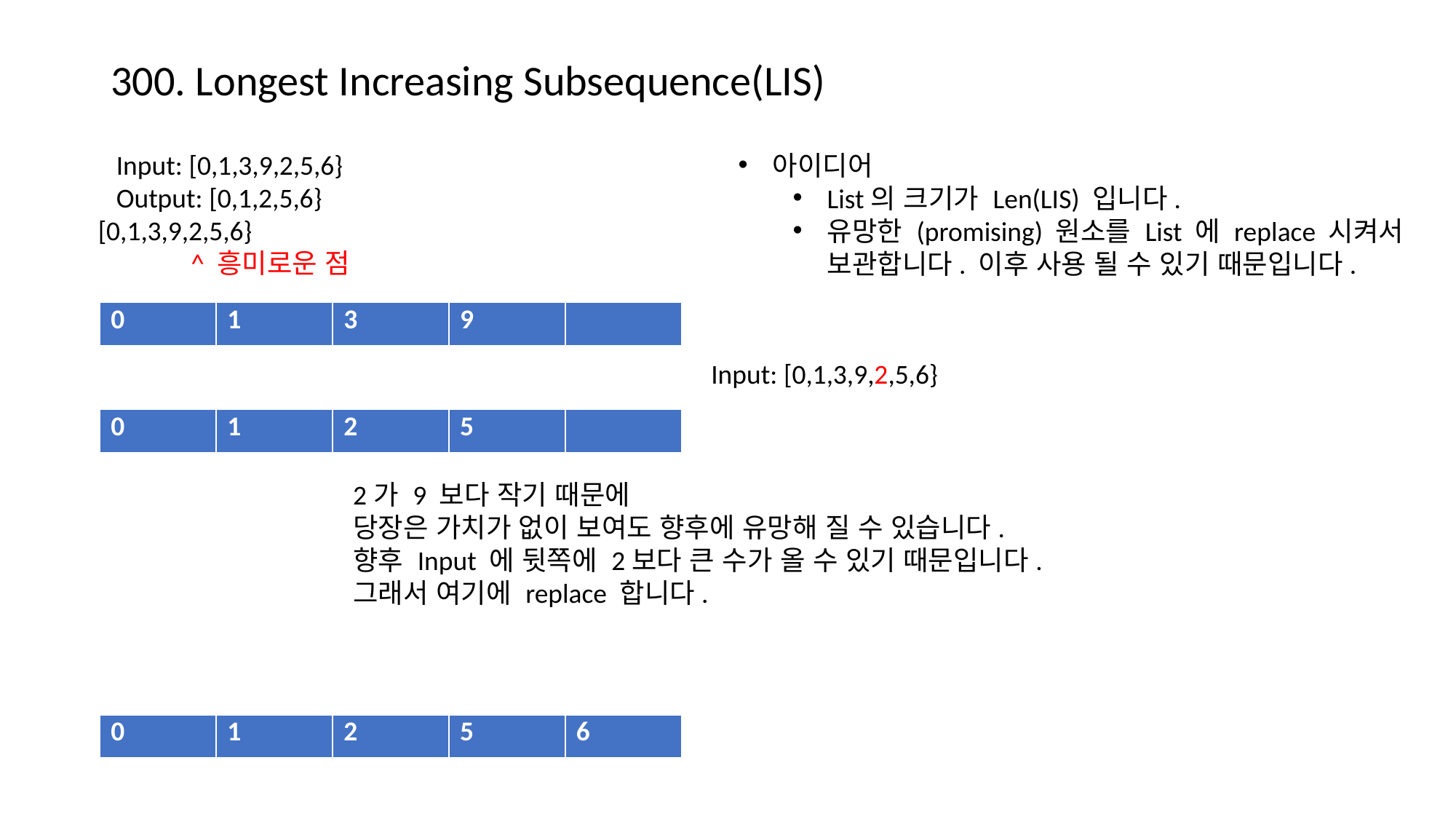

# 300. Longest Increasing Subsequence(LIS)
Input: [0,1,3,9,2,5,6}
Output: [0,1,2,5,6}
아이디어
List의 크기가 Len(LIS) 입니다.
유망한 (promising) 원소를 List 에 replace 시켜서 보관합니다. 이후 사용 될 수 있기 때문입니다.

[0,1,3,9,2,5,6}
               ^ 흥미로운 점
| 0 | 1 | 3 | 9 |  |
| --- | --- | --- | --- | --- |
Input: [0,1,3,9,2,5,6}
| 0 | 1 | 2 | 5 |  |
| --- | --- | --- | --- | --- |
2가 9 보다 작기 때문에
당장은 가치가 없이 보여도 향후에 유망해 질 수 있습니다.
향후 Input 에 뒷쪽에 2보다 큰 수가 올 수 있기 때문입니다.
그래서 여기에 replace 합니다.
| 0 | 1 | 2 | 5 | 6 |
| --- | --- | --- | --- | --- |